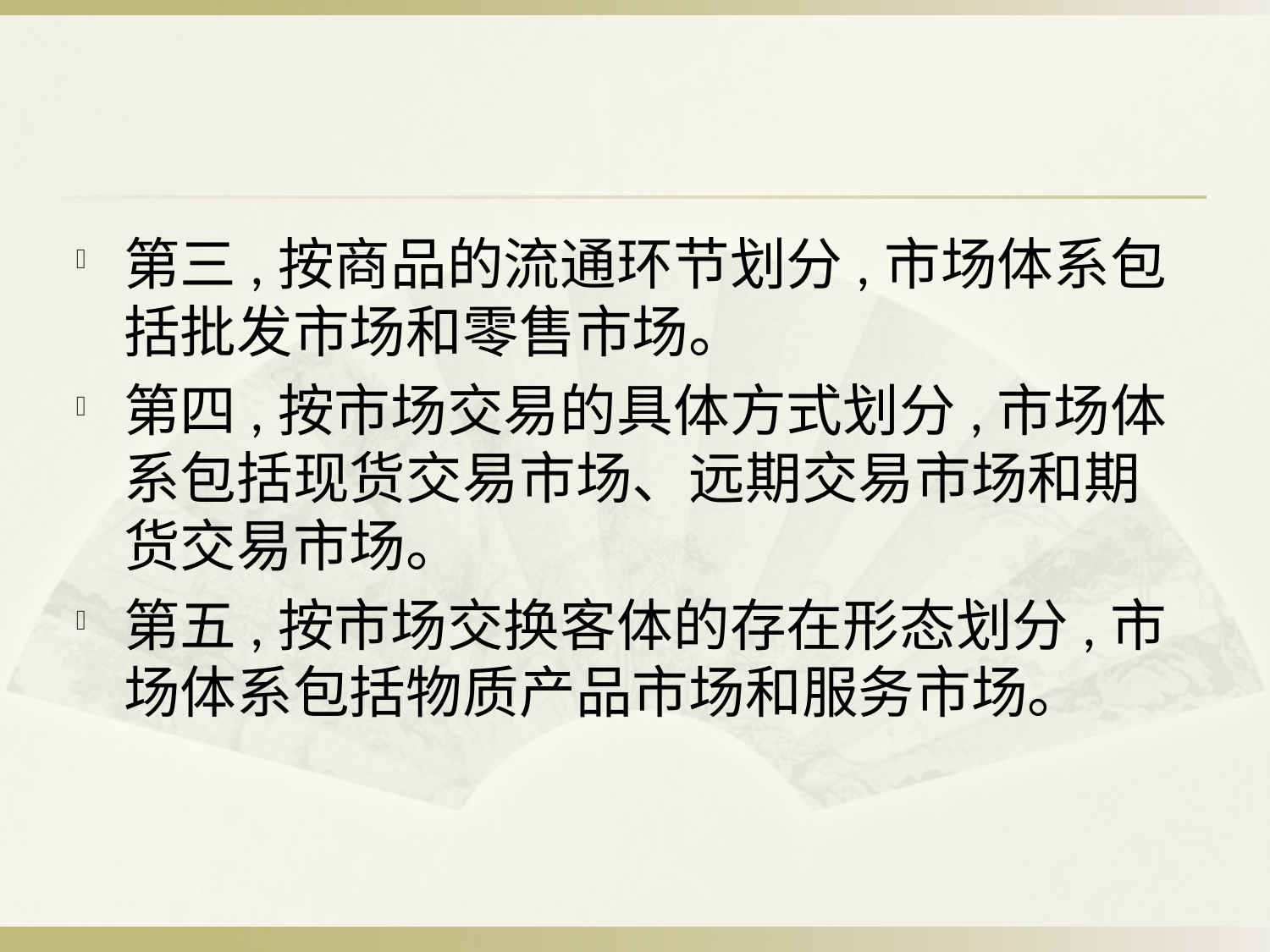

#
第三,按商品的流通环节划分,市场体系包括批发市场和零售市场。
第四,按市场交易的具体方式划分,市场体系包括现货交易市场、远期交易市场和期货交易市场。
第五,按市场交换客体的存在形态划分,市场体系包括物质产品市场和服务市场。